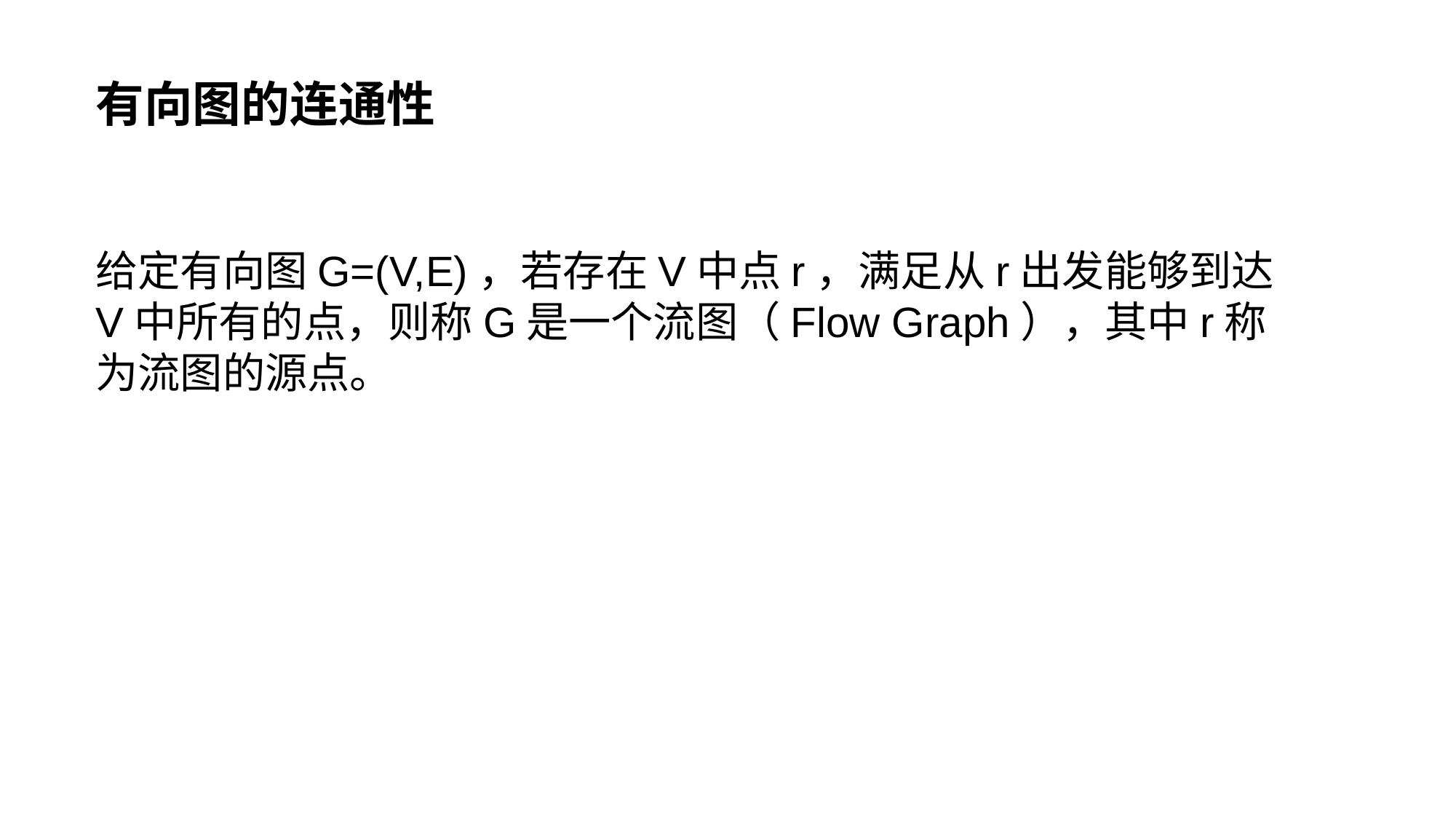

有向图的连通性
给定有向图G=(V,E)，若存在V中点r，满足从r出发能够到达V中所有的点，则称G是一个流图（Flow Graph），其中r称为流图的源点。